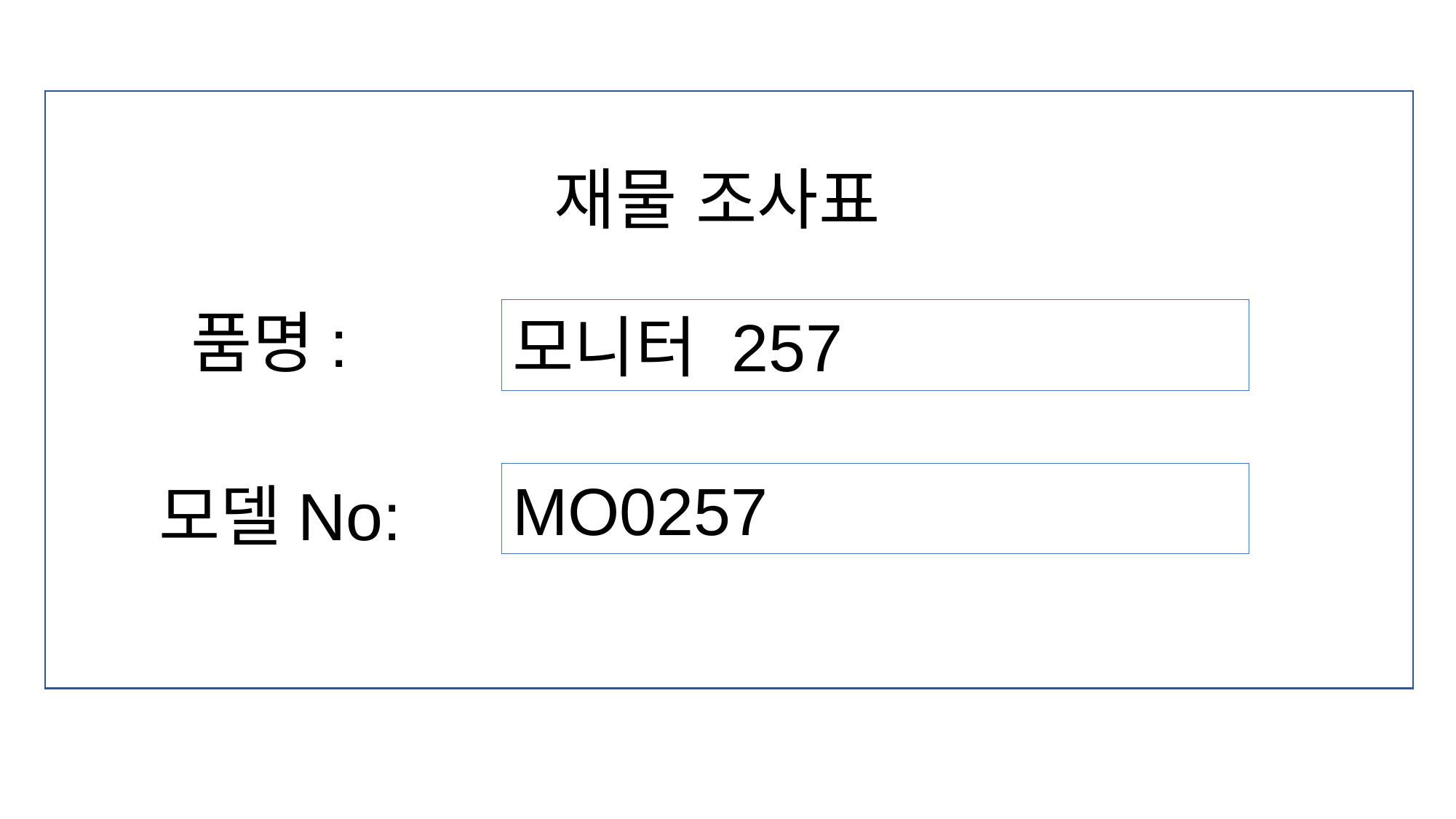

재물 조사표
품명:
모니터 257
MO0257
모델No: